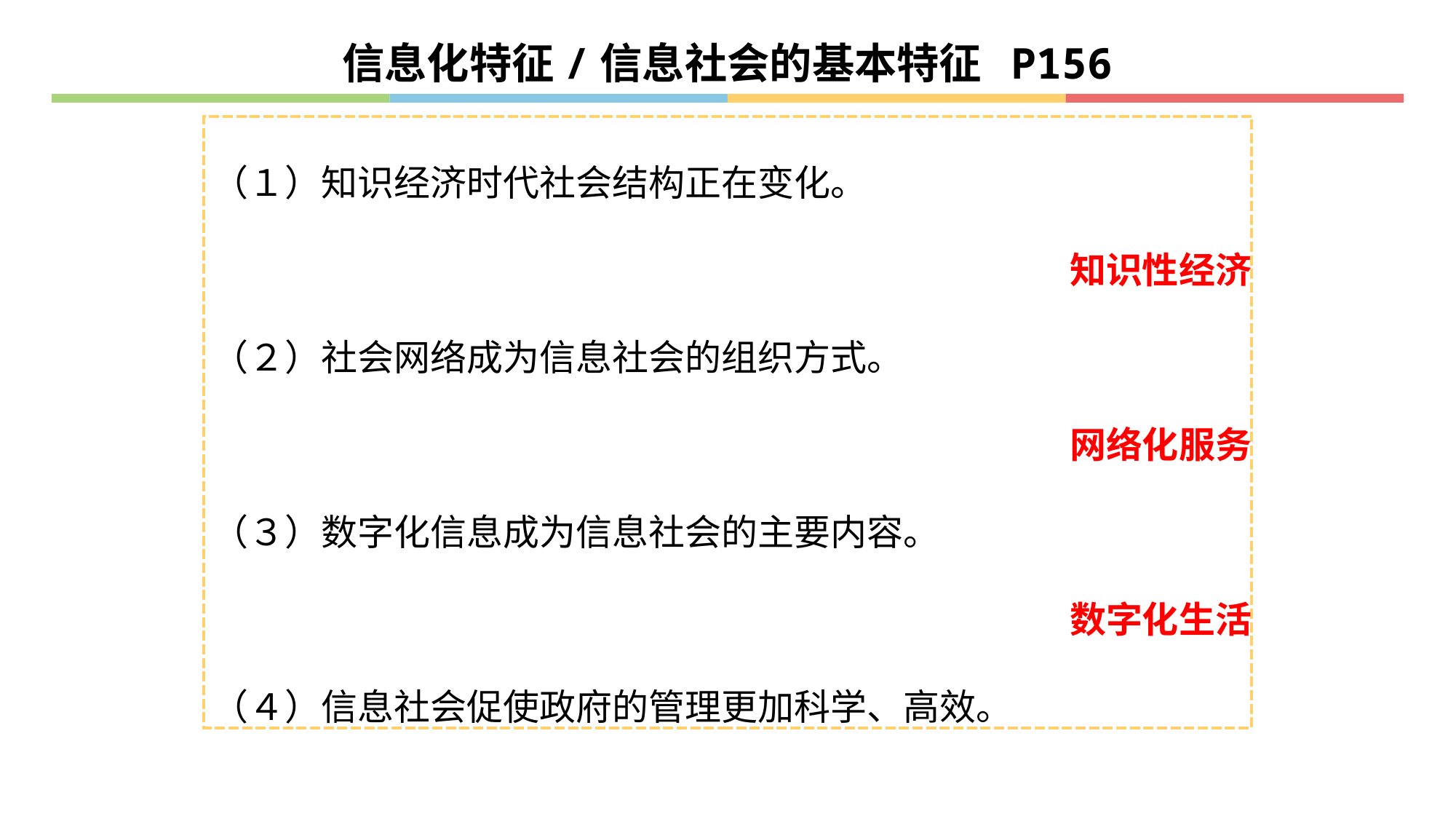

信息化特征/信息社会的基本特征  P156
（１）知识经济时代社会结构正在变化。
知识性经济
（２）社会网络成为信息社会的组织方式。
网络化服务
（３）数字化信息成为信息社会的主要内容。
数字化生活
（４）信息社会促使政府的管理更加科学、高效。